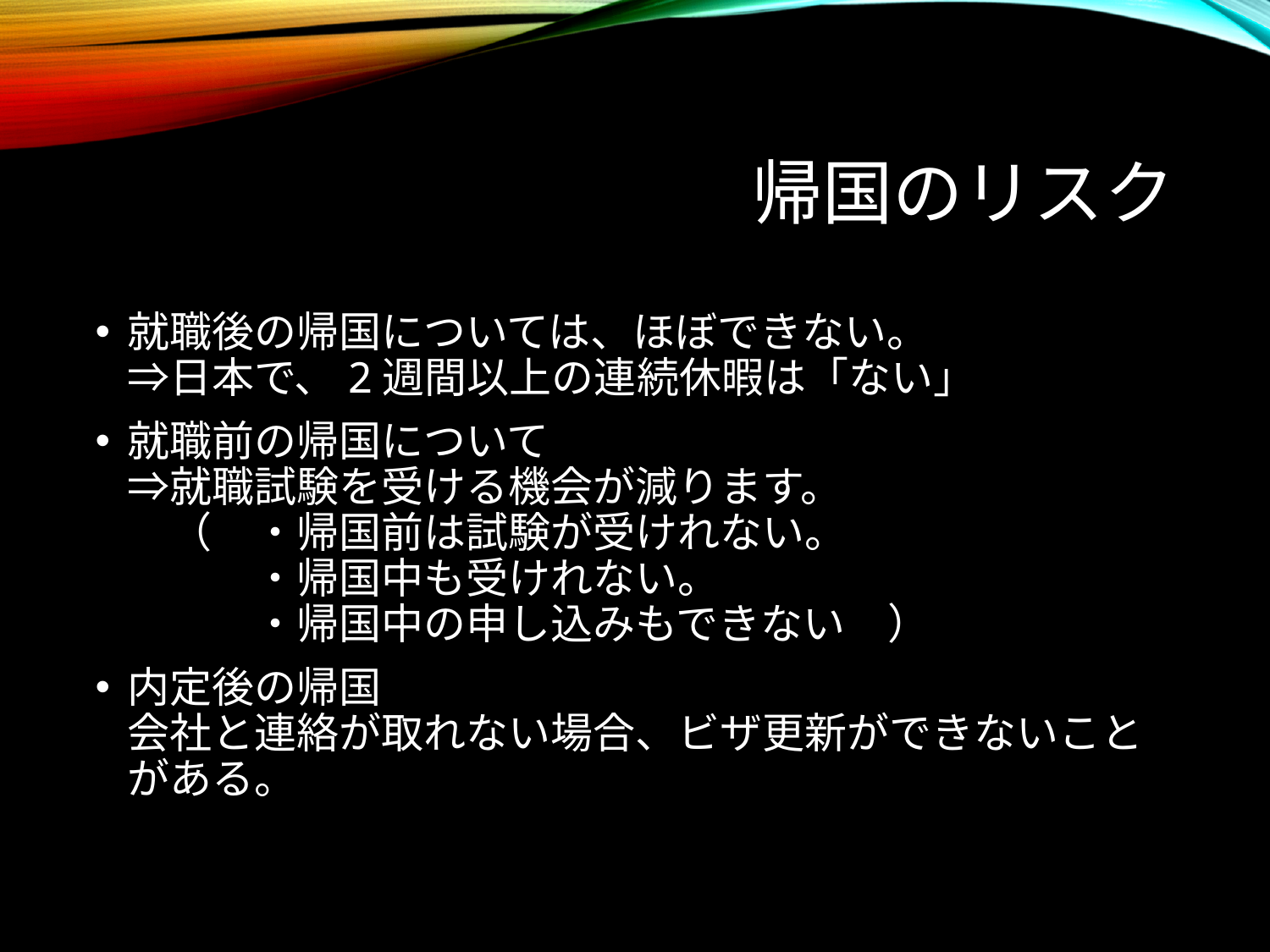

# 帰国のリスク
就職後の帰国については、ほぼできない。
⇒日本で、2週間以上の連続休暇は「ない」
就職前の帰国について
⇒就職試験を受ける機会が減ります。
　（　・帰国前は試験が受けれない。
　　　・帰国中も受けれない。
　　　・帰国中の申し込みもできない　）
内定後の帰国
会社と連絡が取れない場合、ビザ更新ができないことがある。